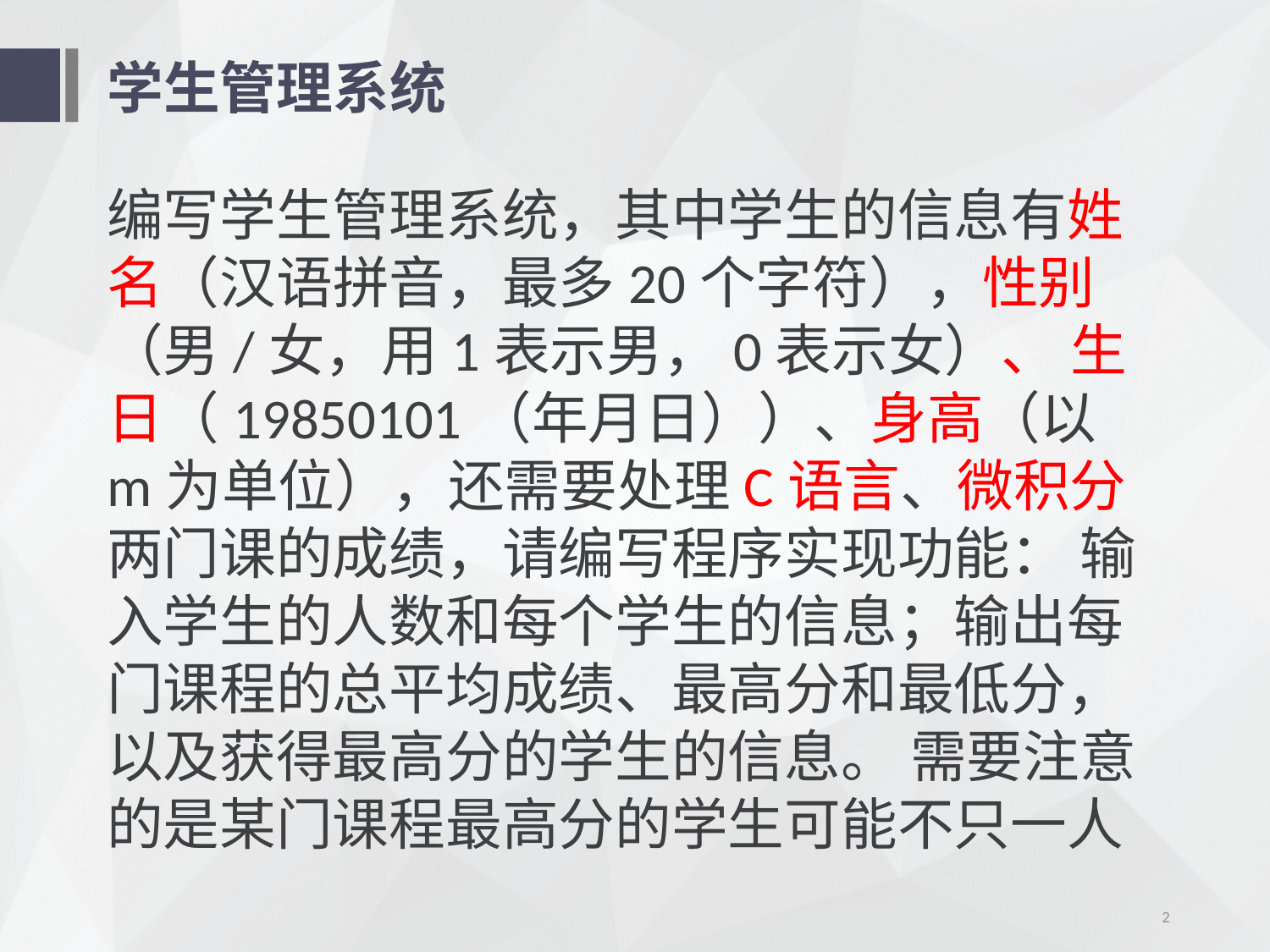

# 学生管理系统
编写学生管理系统，其中学生的信息有姓名（汉语拼音，最多20个字符），性别（男/女，用1表示男，0表示女）、 生日（19850101（年月日））、身高（以m为单位），还需要处理C语言、微积分两门课的成绩，请编写程序实现功能： 输入学生的人数和每个学生的信息；输出每门课程的总平均成绩、最高分和最低分，以及获得最高分的学生的信息。 需要注意的是某门课程最高分的学生可能不只一人
2